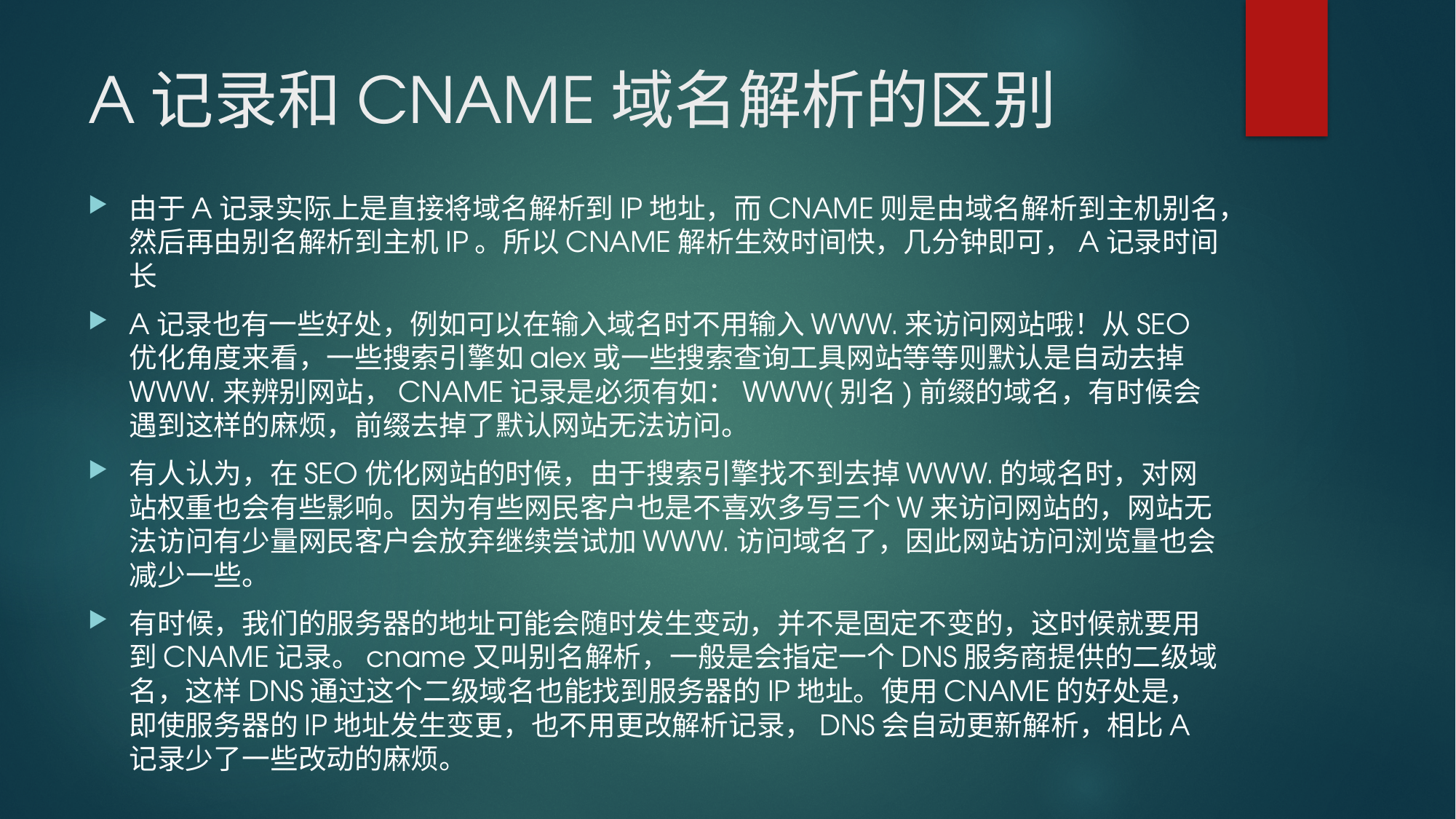

# A记录和CNAME域名解析的区别
由于A记录实际上是直接将域名解析到IP地址，而CNAME则是由域名解析到主机别名，然后再由别名解析到主机IP。所以CNAME解析生效时间快，几分钟即可，A记录时间长
A记录也有一些好处，例如可以在输入域名时不用输入WWW.来访问网站哦！从SEO优化角度来看，一些搜索引擎如alex或一些搜索查询工具网站等等则默认是自动去掉WWW.来辨别网站，CNAME记录是必须有如：WWW(别名)前缀的域名，有时候会遇到这样的麻烦，前缀去掉了默认网站无法访问。
有人认为，在SEO优化网站的时候，由于搜索引擎找不到去掉WWW.的域名时，对网站权重也会有些影响。因为有些网民客户也是不喜欢多写三个W来访问网站的，网站无法访问有少量网民客户会放弃继续尝试加WWW.访问域名了，因此网站访问浏览量也会减少一些。
有时候，我们的服务器的地址可能会随时发生变动，并不是固定不变的，这时候就要用到CNAME记录。cname又叫别名解析，一般是会指定一个DNS服务商提供的二级域名，这样DNS通过这个二级域名也能找到服务器的IP地址。使用CNAME的好处是，即使服务器的IP地址发生变更，也不用更改解析记录，DNS会自动更新解析，相比A记录少了一些改动的麻烦。